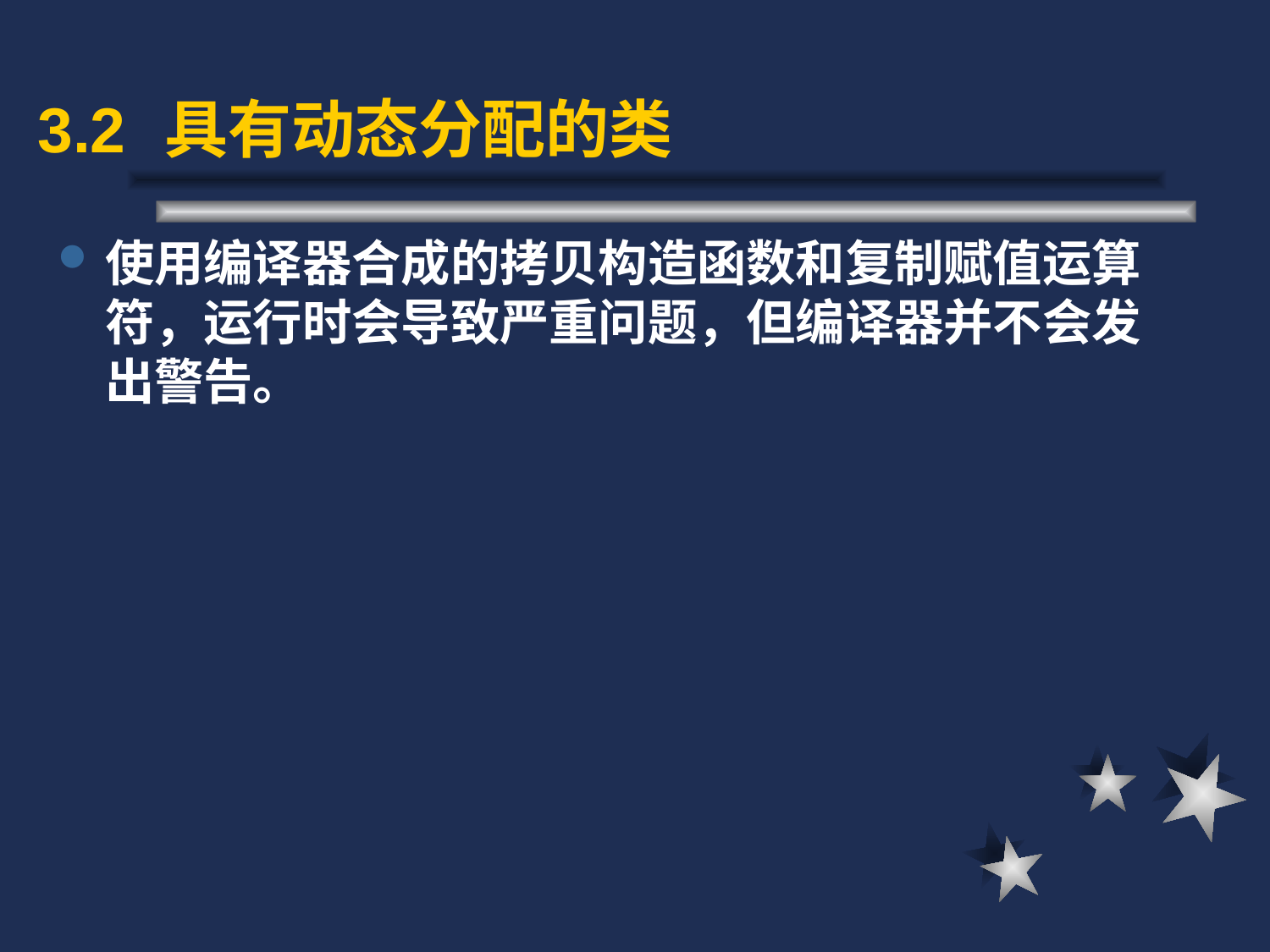

# 3.2	具有动态分配的类
使用编译器合成的拷贝构造函数和复制赋值运算符，运行时会导致严重问题，但编译器并不会发出警告。